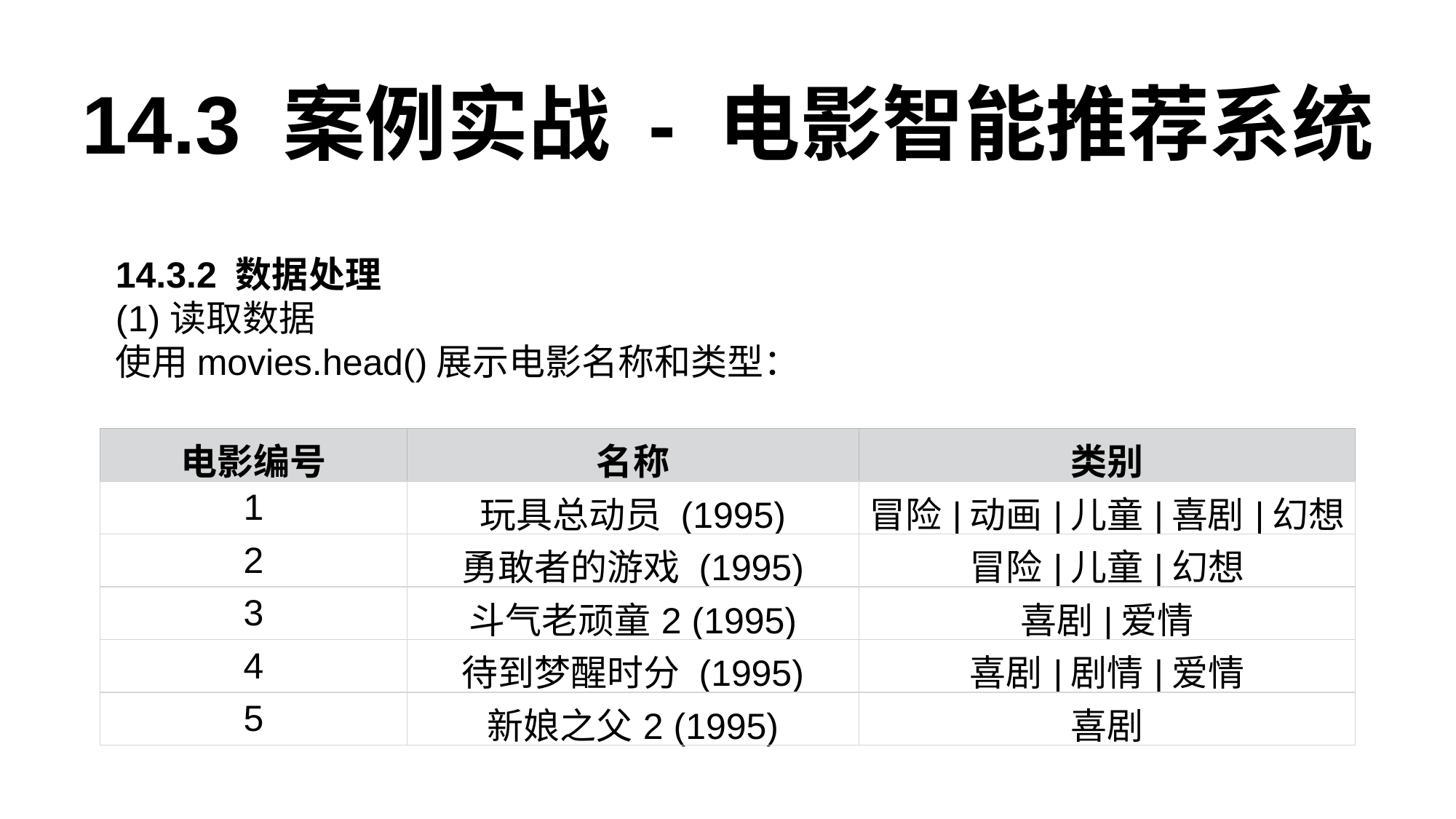

14.3 案例实战 - 电影智能推荐系统
14.3.2 数据处理
读取数据
使用movies.head()展示电影名称和类型：
| 电影编号 | 名称 | 类别 |
| --- | --- | --- |
| 1 | 玩具总动员 (1995) | 冒险|动画|儿童|喜剧|幻想 |
| 2 | 勇敢者的游戏 (1995) | 冒险|儿童|幻想 |
| 3 | 斗气老顽童2 (1995) | 喜剧|爱情 |
| 4 | 待到梦醒时分 (1995) | 喜剧|剧情|爱情 |
| 5 | 新娘之父2 (1995) | 喜剧 |